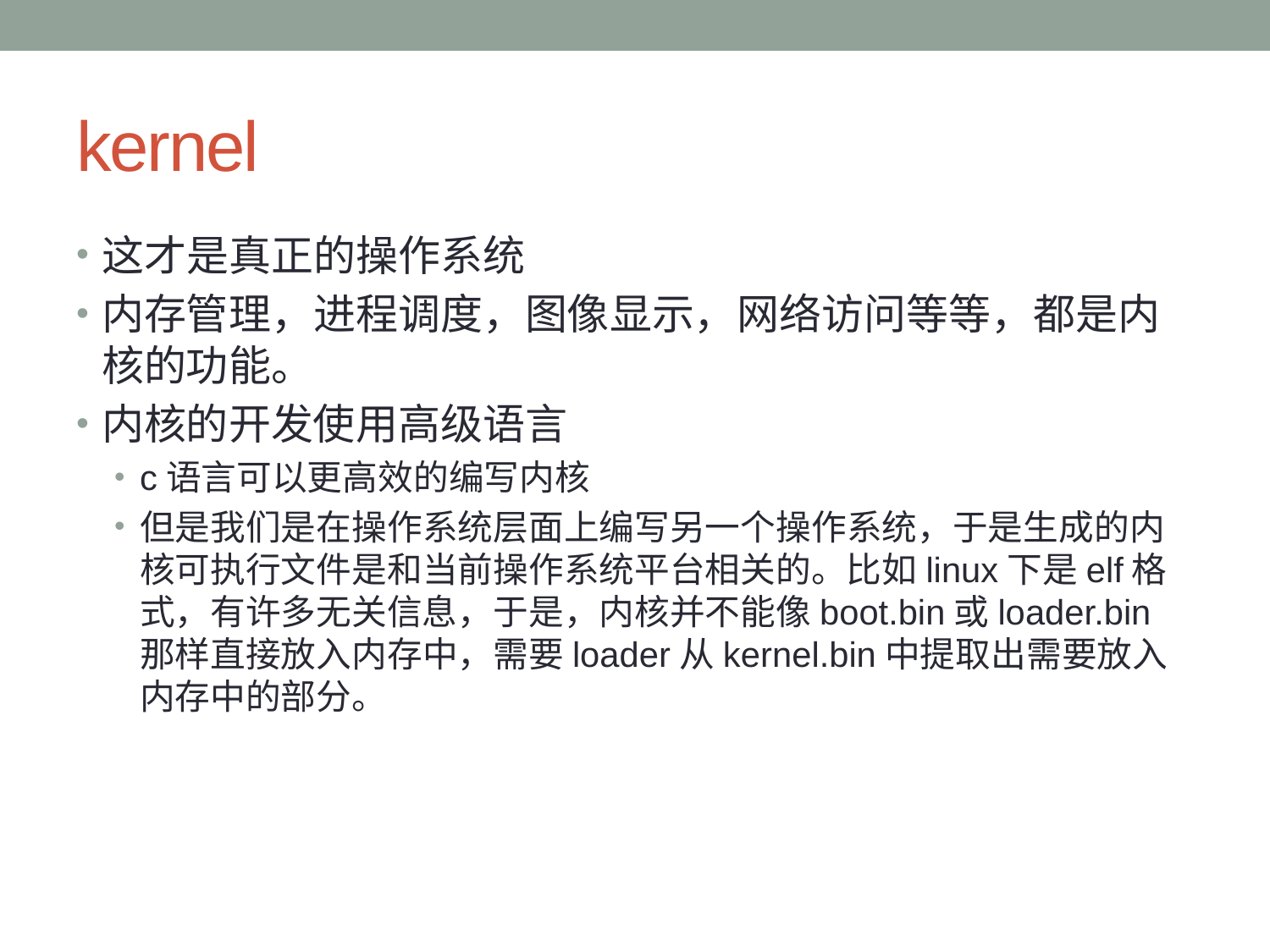

# kernel
这才是真正的操作系统
内存管理，进程调度，图像显示，网络访问等等，都是内核的功能。
内核的开发使用高级语言
c语言可以更高效的编写内核
但是我们是在操作系统层面上编写另一个操作系统，于是生成的内核可执行文件是和当前操作系统平台相关的。比如linux下是elf格式，有许多无关信息，于是，内核并不能像boot.bin或loader.bin那样直接放入内存中，需要loader从kernel.bin中提取出需要放入内存中的部分。